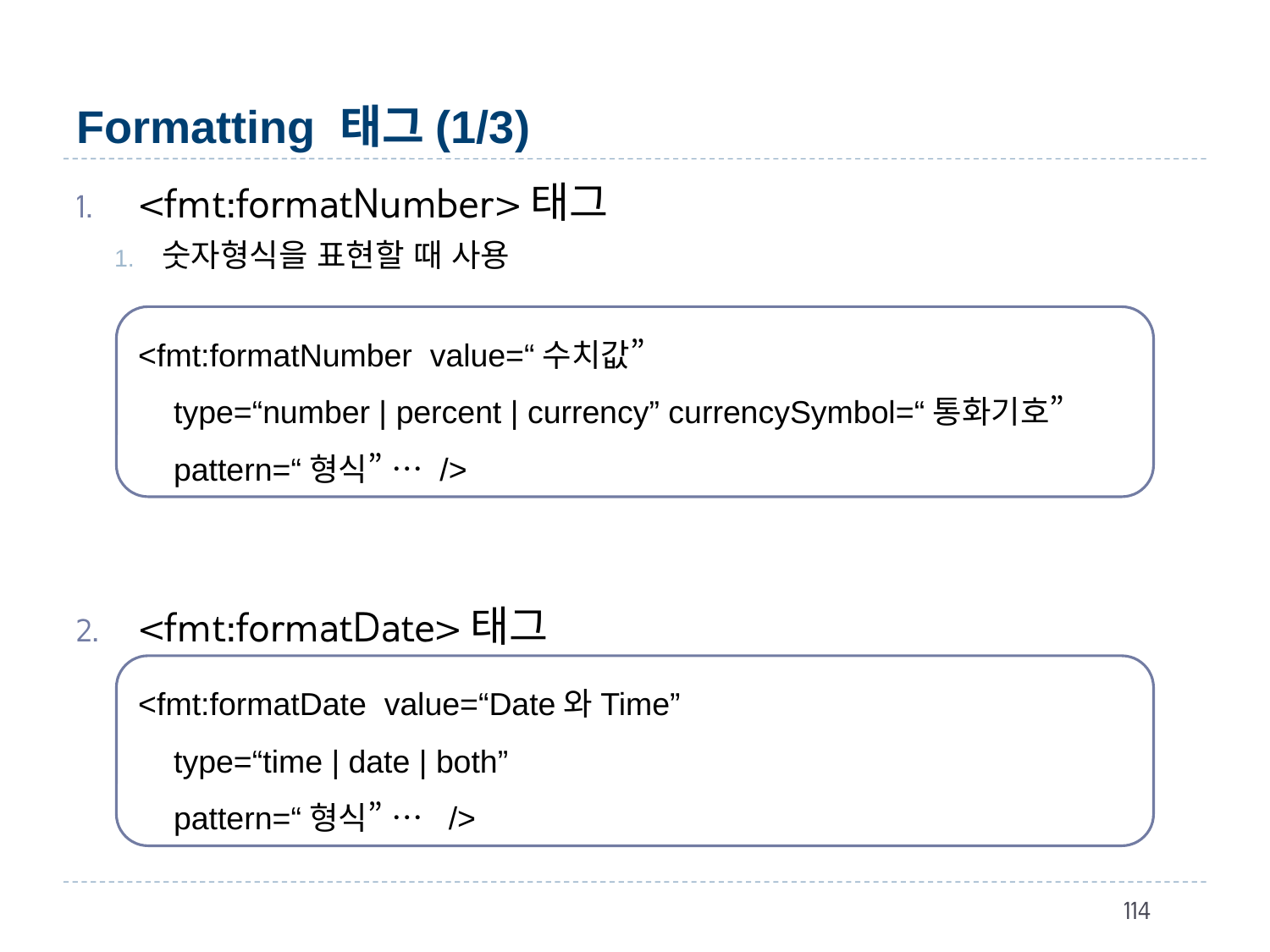

# Formatting 태그(1/3)
<fmt:formatNumber>태그
숫자형식을 표현할 때 사용

<fmt:formatDate>태그
날짜형식을 표현할 때 사용

<fmt:formatNumber  value=“수치값”
    type=“number | percent | currency” currencySymbol=“통화기호”
    pattern=“형식” … />
<fmt:formatDate  value=“Date와Time”
    type=“time | date | both”
    pattern=“형식” …  />
114